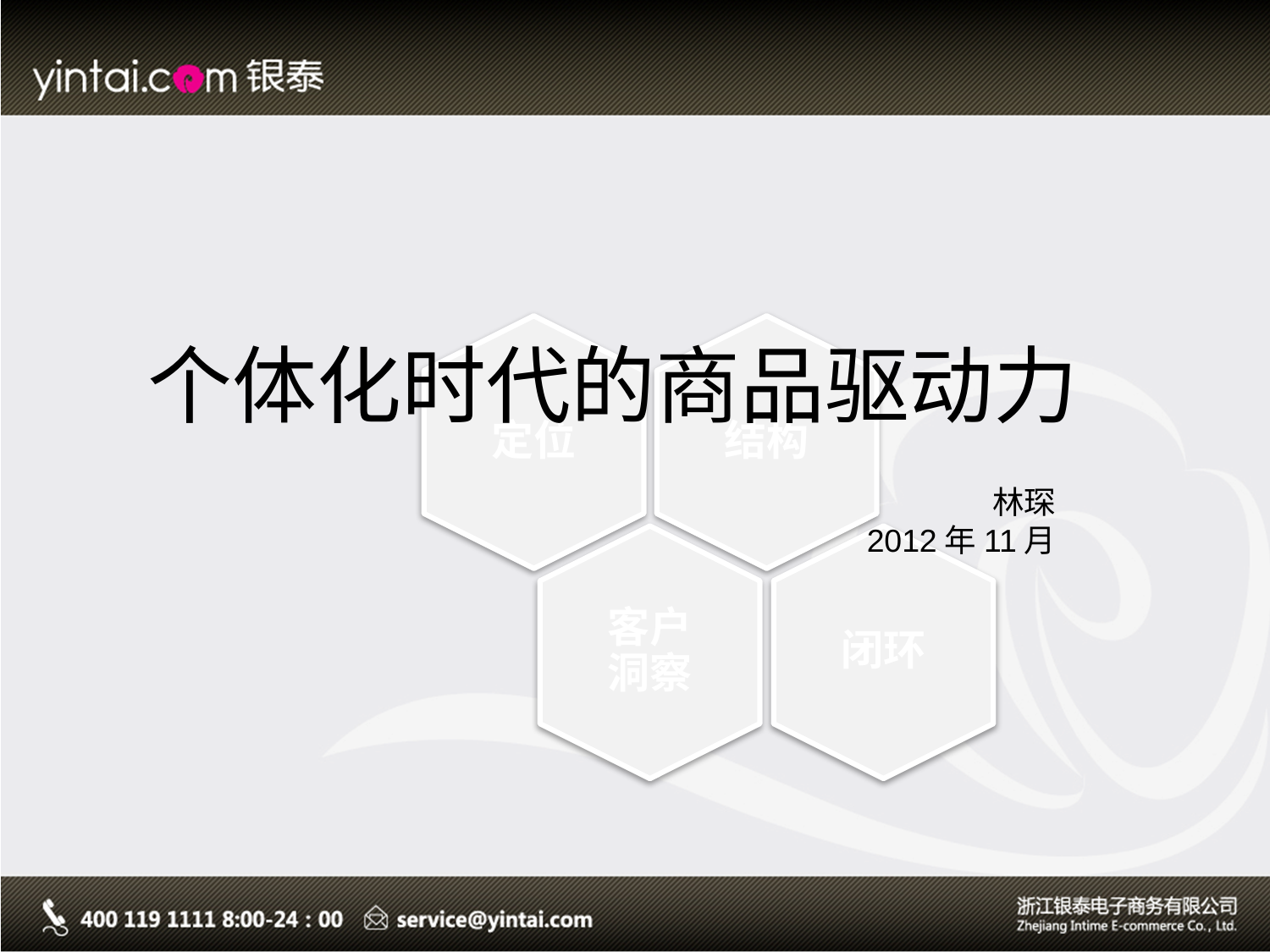

结构

定位
客户洞察
闭环
个体化时代的商品驱动力
林琛
2012年11月